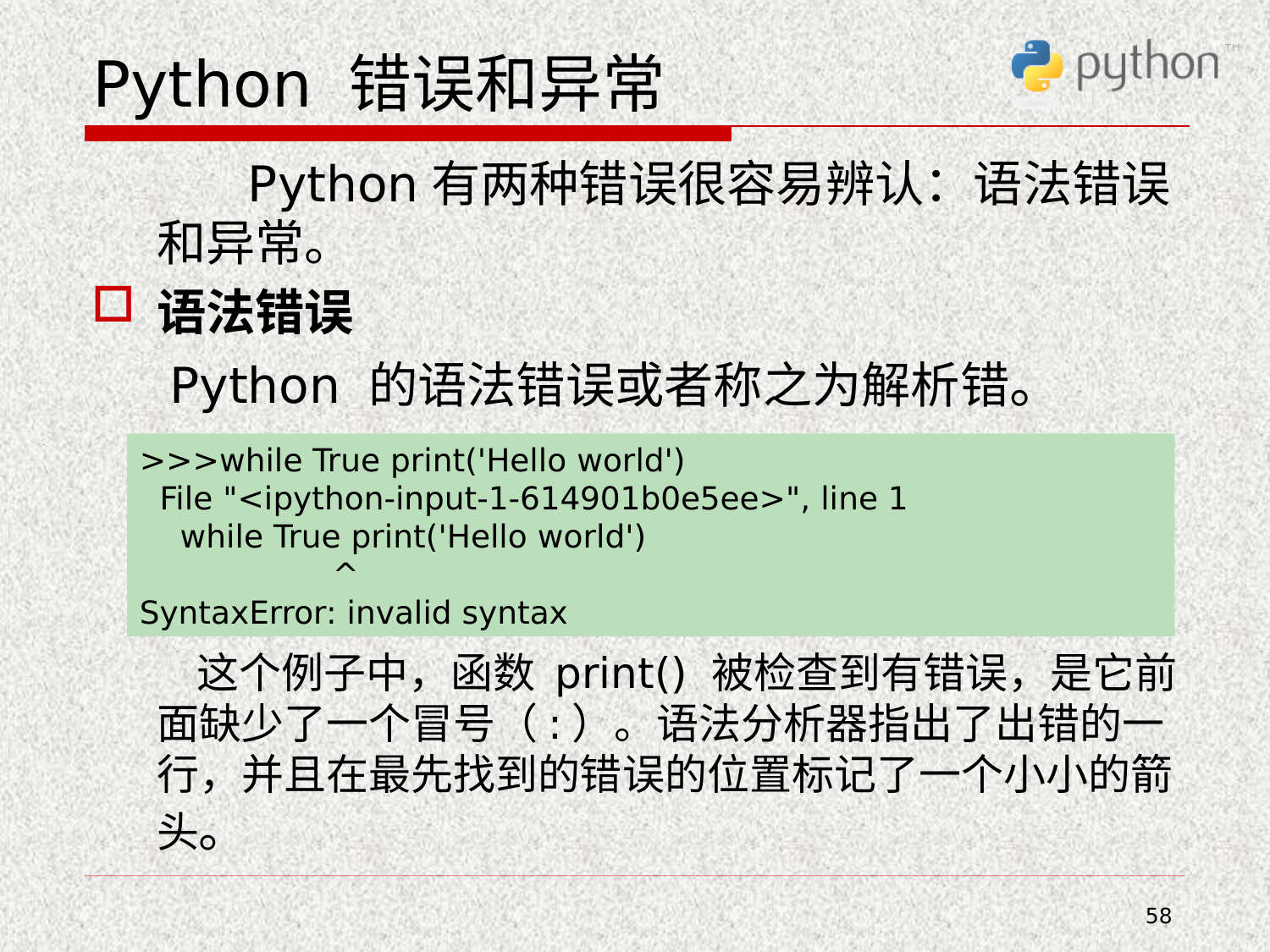

# Python 错误和异常
          Python有两种错误很容易辨认：语法错误和异常。
语法错误
     Python 的语法错误或者称之为解析错。

          这个例子中，函数 print() 被检查到有错误，是它前面缺少了一个冒号（:）。语法分析器指出了出错的一行，并且在最先找到的错误的位置标记了一个小小的箭头。
>>>while True print('Hello world')
  File "<ipython-input-1-614901b0e5ee>", line 1
    while True print('Hello world')
                   ^
SyntaxError: invalid syntax
58